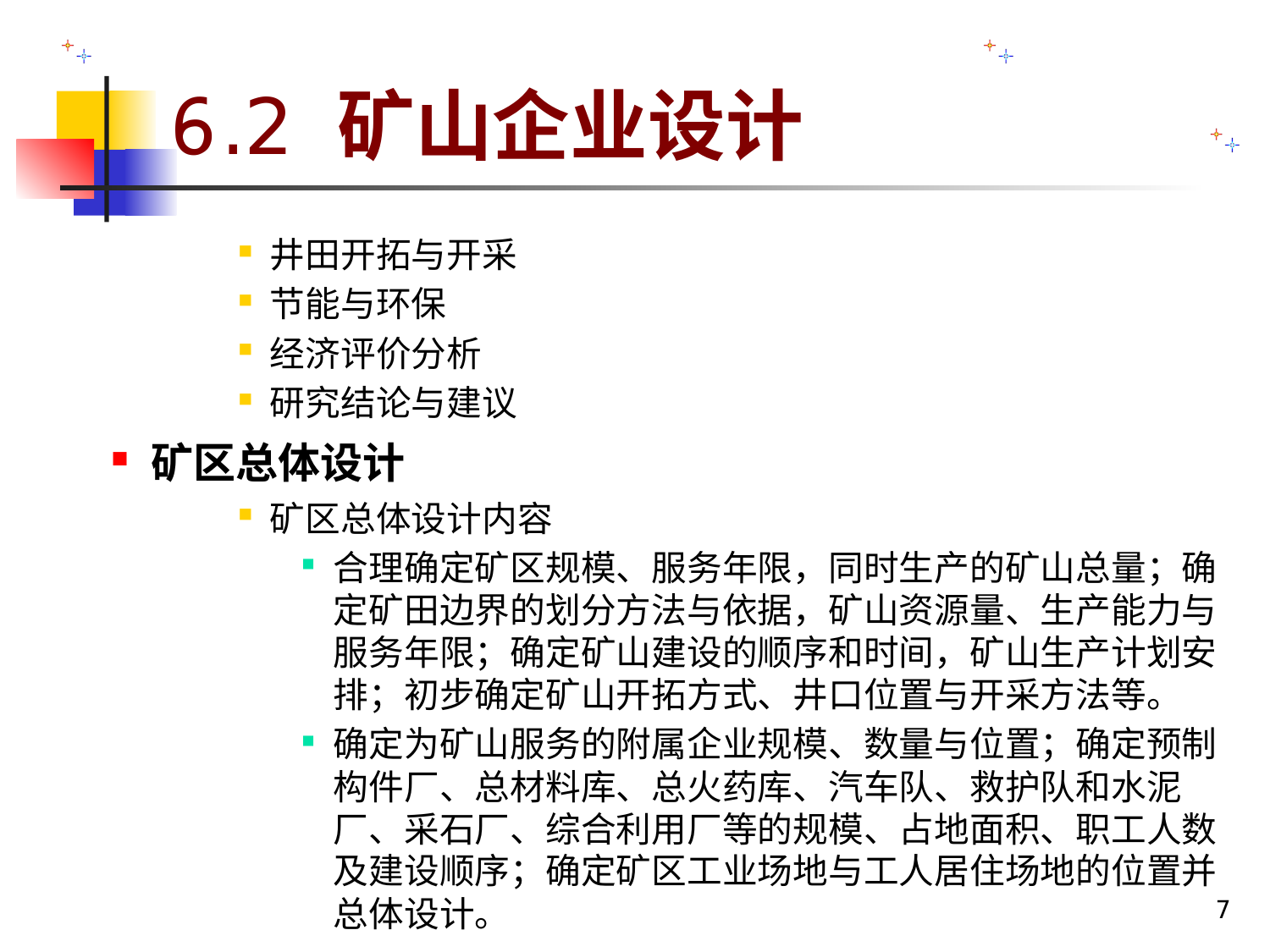

# 6.2 矿山企业设计
井田开拓与开采
节能与环保
经济评价分析
研究结论与建议
矿区总体设计
矿区总体设计内容
合理确定矿区规模、服务年限，同时生产的矿山总量；确定矿田边界的划分方法与依据，矿山资源量、生产能力与服务年限；确定矿山建设的顺序和时间，矿山生产计划安排；初步确定矿山开拓方式、井口位置与开采方法等。
确定为矿山服务的附属企业规模、数量与位置；确定预制构件厂、总材料库、总火药库、汽车队、救护队和水泥厂、采石厂、综合利用厂等的规模、占地面积、职工人数及建设顺序；确定矿区工业场地与工人居住场地的位置并总体设计。
7